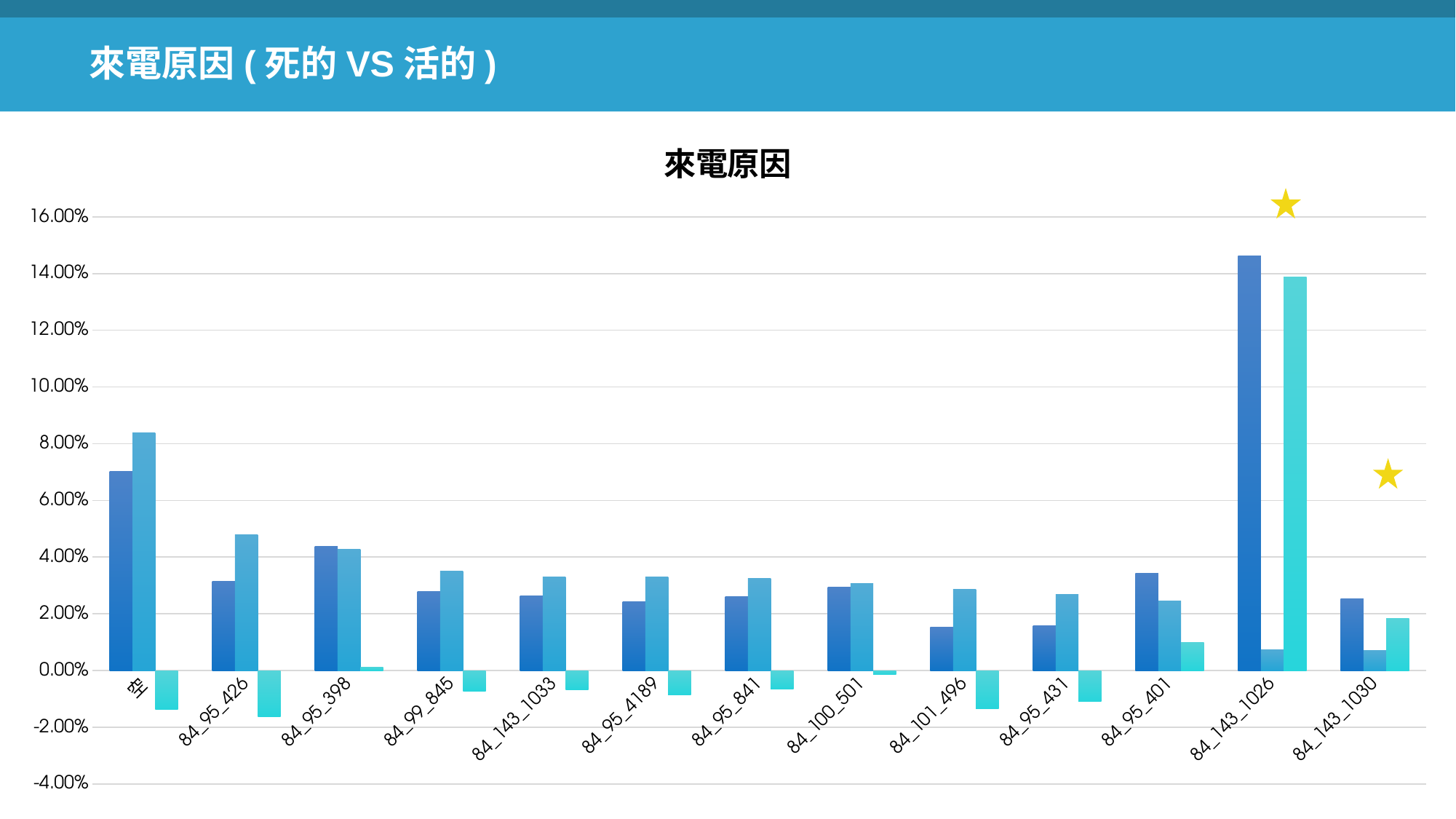

來電原因(死的VS活的)

### Chart: 來電原因

| Category | 死的 | 活的 | 死的-活的 |
|---|---|---|---|
| 空 | 0.07016418676244228 | 0.08394820624347378 | -0.013784019481031501 |
| 84_95_426 | 0.03155464340687532 | 0.04777315456927107 | -0.016218511162395755 |
| 84_95_398 | 0.04386865059004618 | 0.04268831627445411 | 0.0011803343155920715 |
| 84_99_845 | 0.027920301009064476 | 0.035159880777887655 | -0.007239579768823178 |
| 84_143_1033 | 0.026295536172396102 | 0.033035554477497966 | -0.006740018305101864 |
| 84_95_4189 | 0.024328715580639645 | 0.03303209916471269 | -0.008703383584073045 |
| 84_95_841 | 0.02599623738669403 | 0.032593965503539275 | -0.006597728116845246 |
| 84_100_501 | 0.029288524029416795 | 0.03077232460314005 | -0.0014838005737232533 |
| 84_101_496 | 0.01517872413203352 | 0.028592022235628838 | -0.013413298103595317 |
| 84_95_431 | 0.01586283564220968 | 0.026776600898243113 | -0.010913765256033433 |
| 84_95_401 | 0.03437660338635198 | 0.024526501212469257 | 0.00985010217388272 |
| 84_143_1026 | 0.14627159226953992 | 0.007348759231731934 | 0.138922833037808 |
| 84_143_1030 | 0.025269368907131863 | 0.006982496076492332 | 0.018286872830639532 |